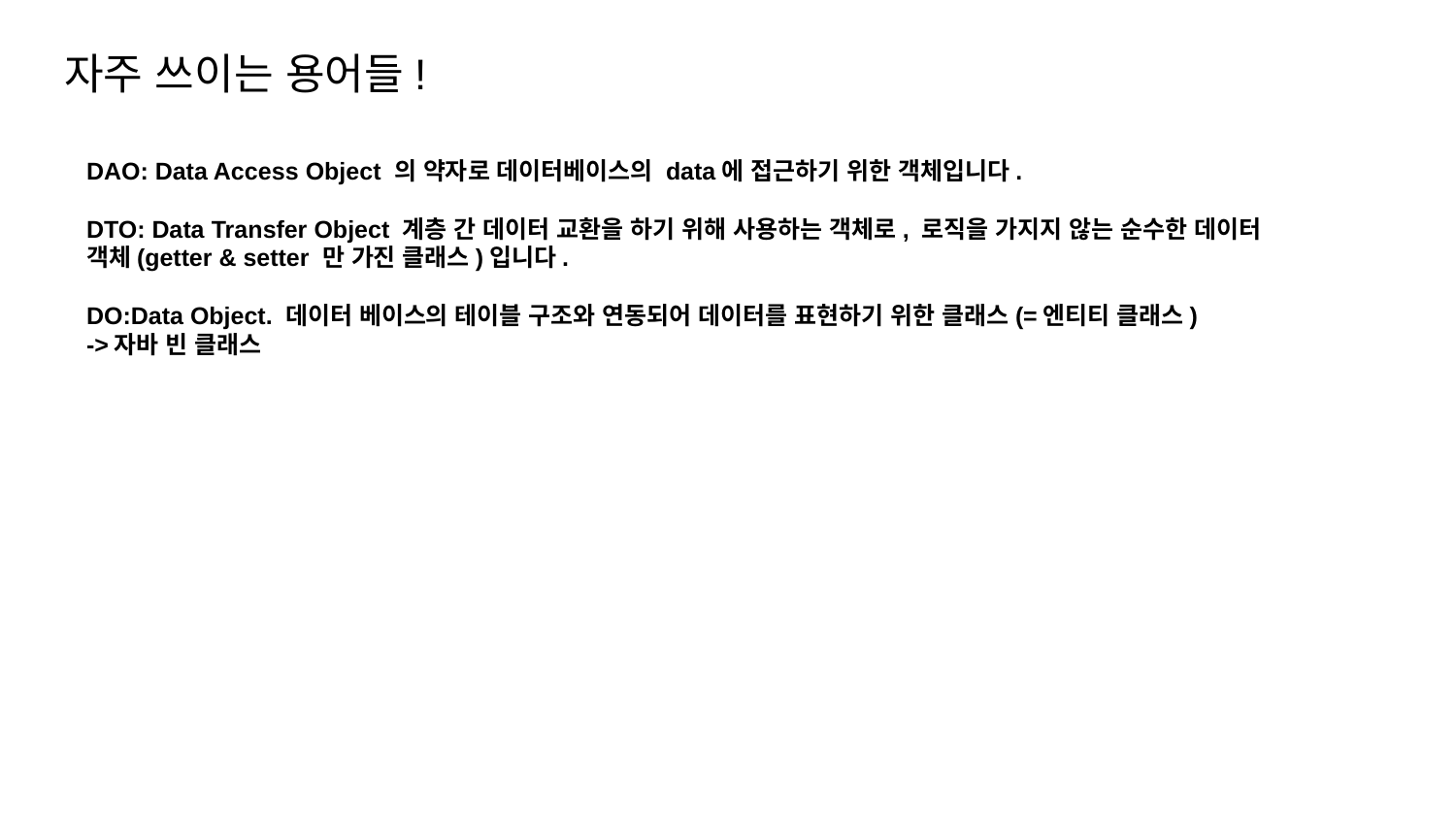

자주 쓰이는 용어들!
DAO: Data Access Object 의 약자로 데이터베이스의 data에 접근하기 위한 객체입니다.

DTO: Data Transfer Object 계층 간 데이터 교환을 하기 위해 사용하는 객체로, 로직을 가지지 않는 순수한 데이터 객체(getter & setter 만 가진 클래스)입니다.

DO:Data Object. 데이터 베이스의 테이블 구조와 연동되어 데이터를 표현하기 위한 클래스(=엔티티 클래스)
->자바 빈 클래스